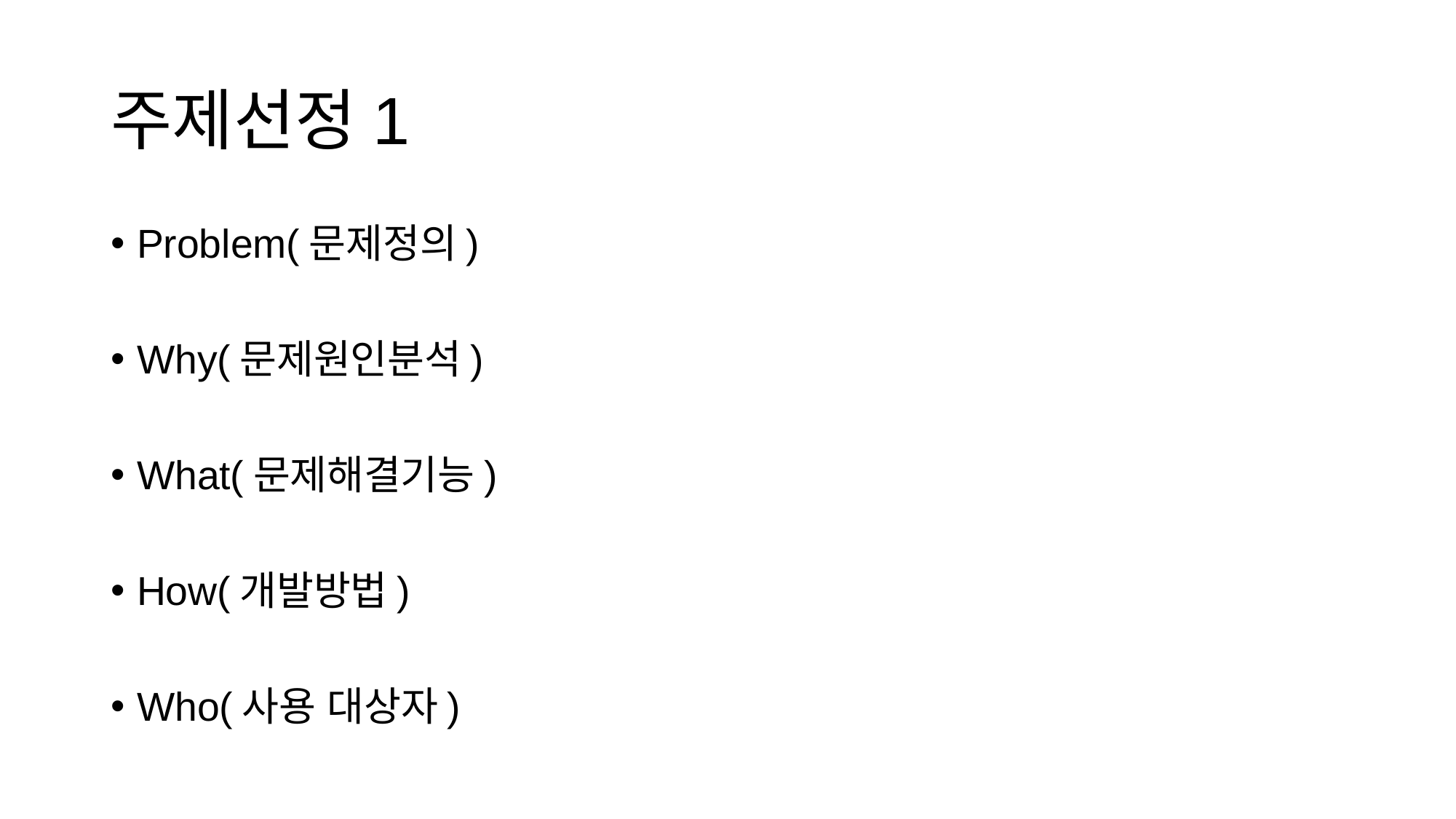

# 주제선정1
Problem(문제정의)

Why(문제원인분석)

What(문제해결기능)

How(개발방법)

Who(사용 대상자)